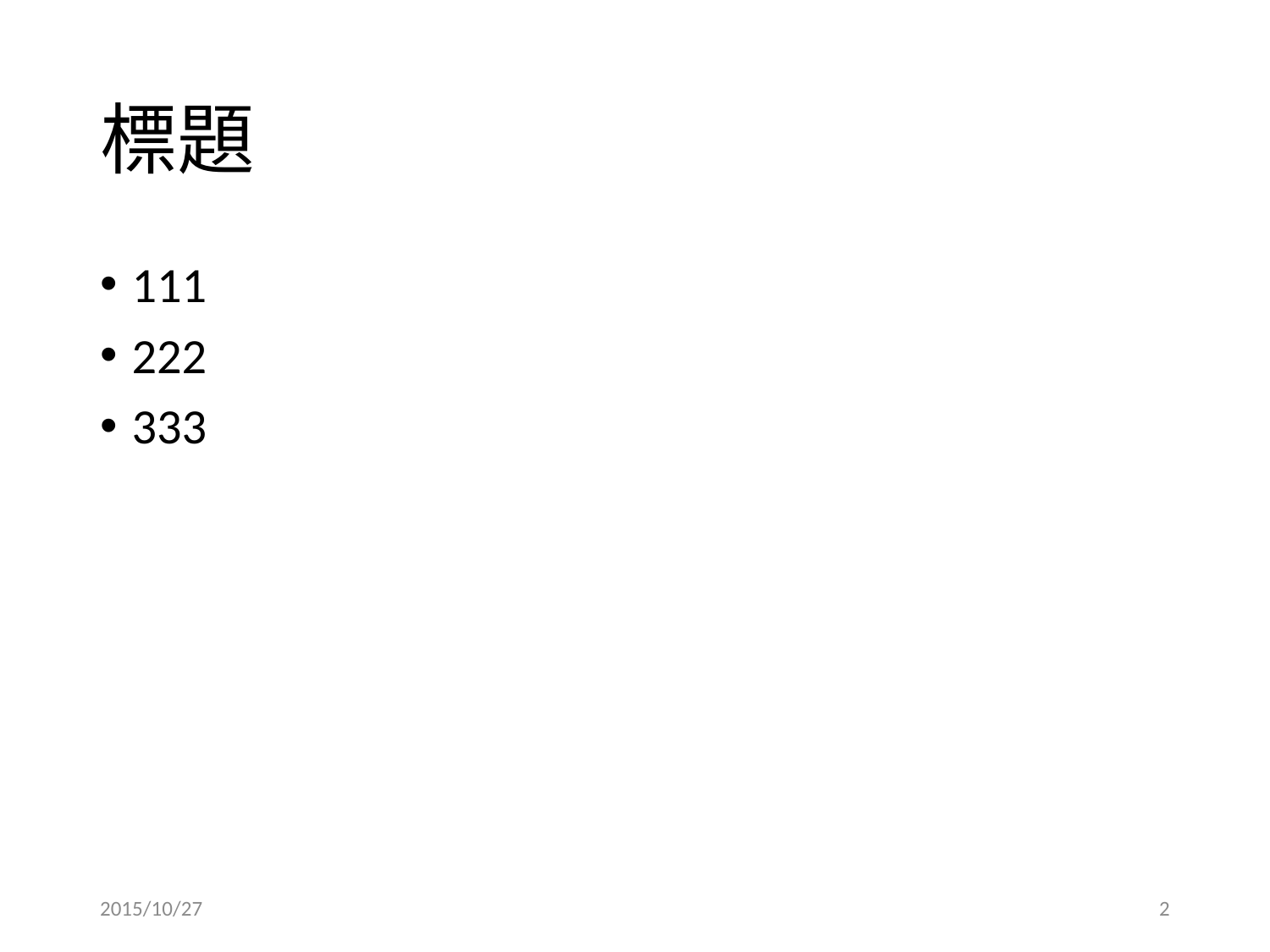

# 標題
111
222
333
2015/10/27
2